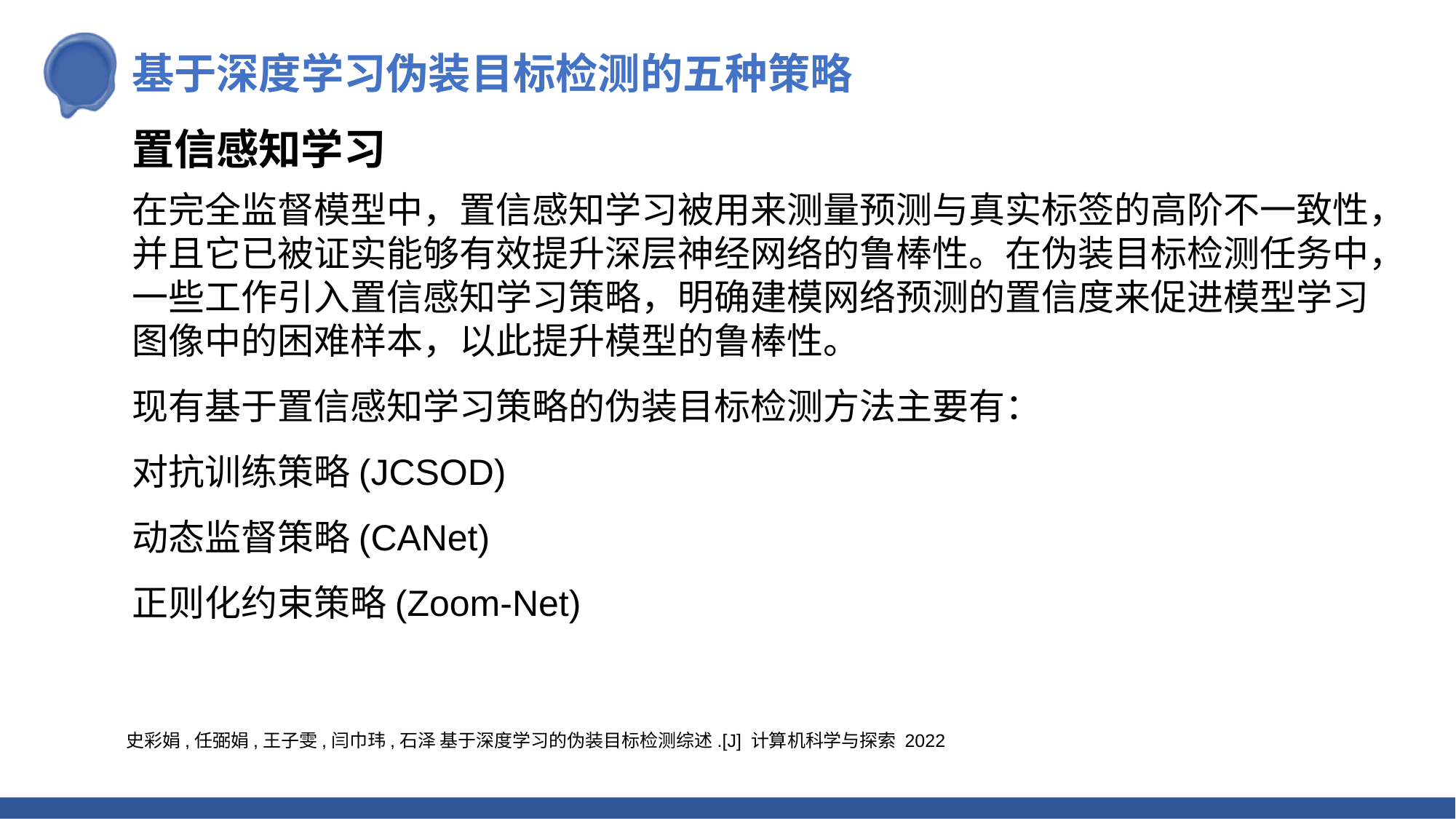

基于深度学习伪装目标检测的五种策略

置信感知学习
在完全监督模型中，置信感知学习被用来测量预测与真实标签的高阶不一致性，并且它已被证实能够有效提升深层神经网络的鲁棒性。在伪装目标检测任务中，一些工作引入置信感知学习策略，明确建模网络预测的置信度来促进模型学习图像中的困难样本，以此提升模型的鲁棒性。
现有基于置信感知学习策略的伪装目标检测方法主要有：
对抗训练策略(JCSOD)
动态监督策略(CANet)
正则化约束策略(Zoom-Net)
史彩娟,任弼娟,王子雯,闫巾玮,石泽 基于深度学习的伪装目标检测综述.[J] 计算机科学与探索 2022